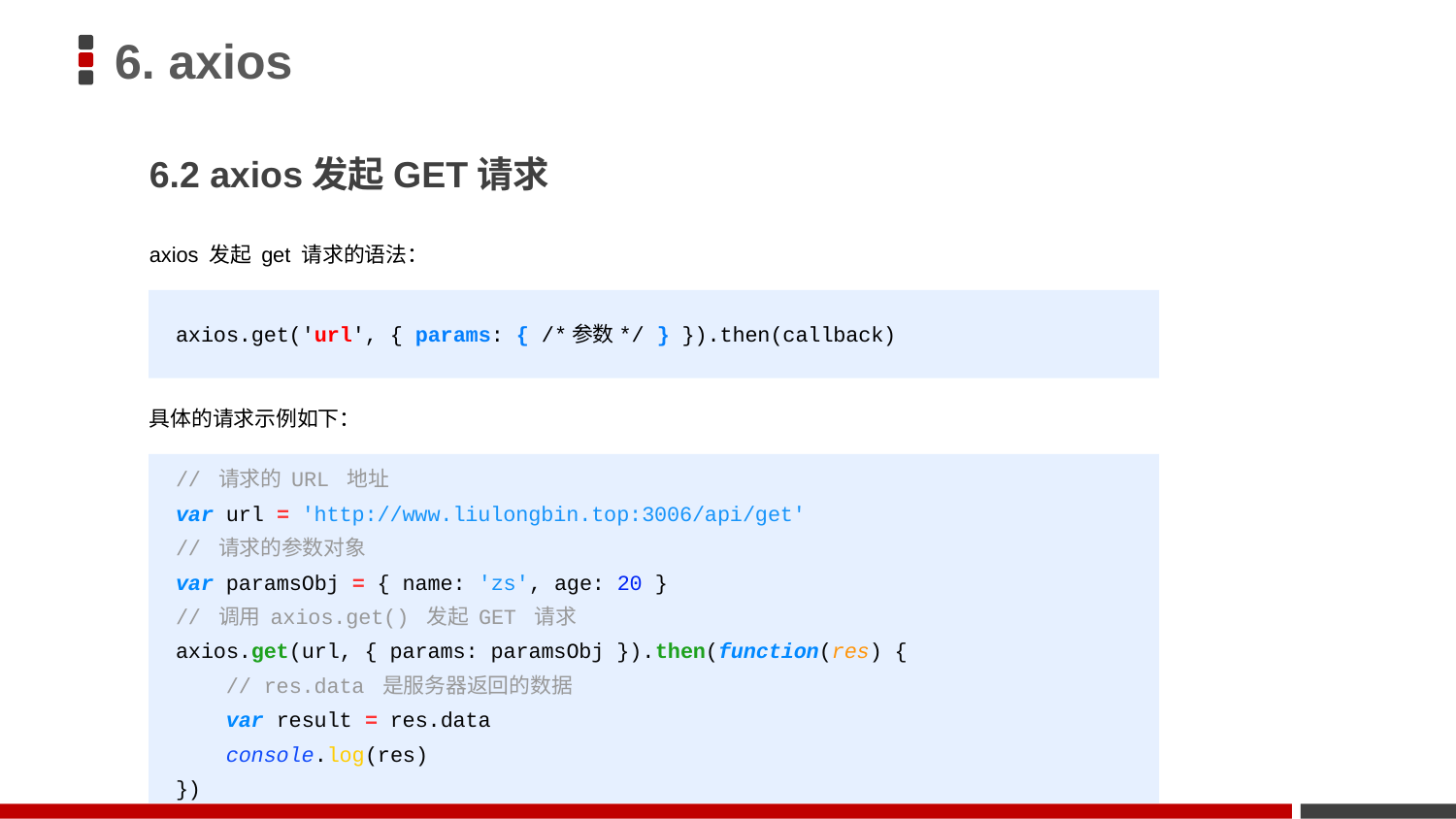

# 6. axios
6.2 axios发起GET请求
axios 发起 get 请求的语法：
 axios.get('url', { params: { /*参数*/ } }).then(callback)
具体的请求示例如下：
 // 请求的 URL 地址
 var url = 'http://www.liulongbin.top:3006/api/get'
 // 请求的参数对象
 var paramsObj = { name: 'zs', age: 20 }
 // 调用 axios.get() 发起 GET 请求
 axios.get(url, { params: paramsObj }).then(function(res) {
     // res.data 是服务器返回的数据
     var result = res.data
     console.log(res)
 })